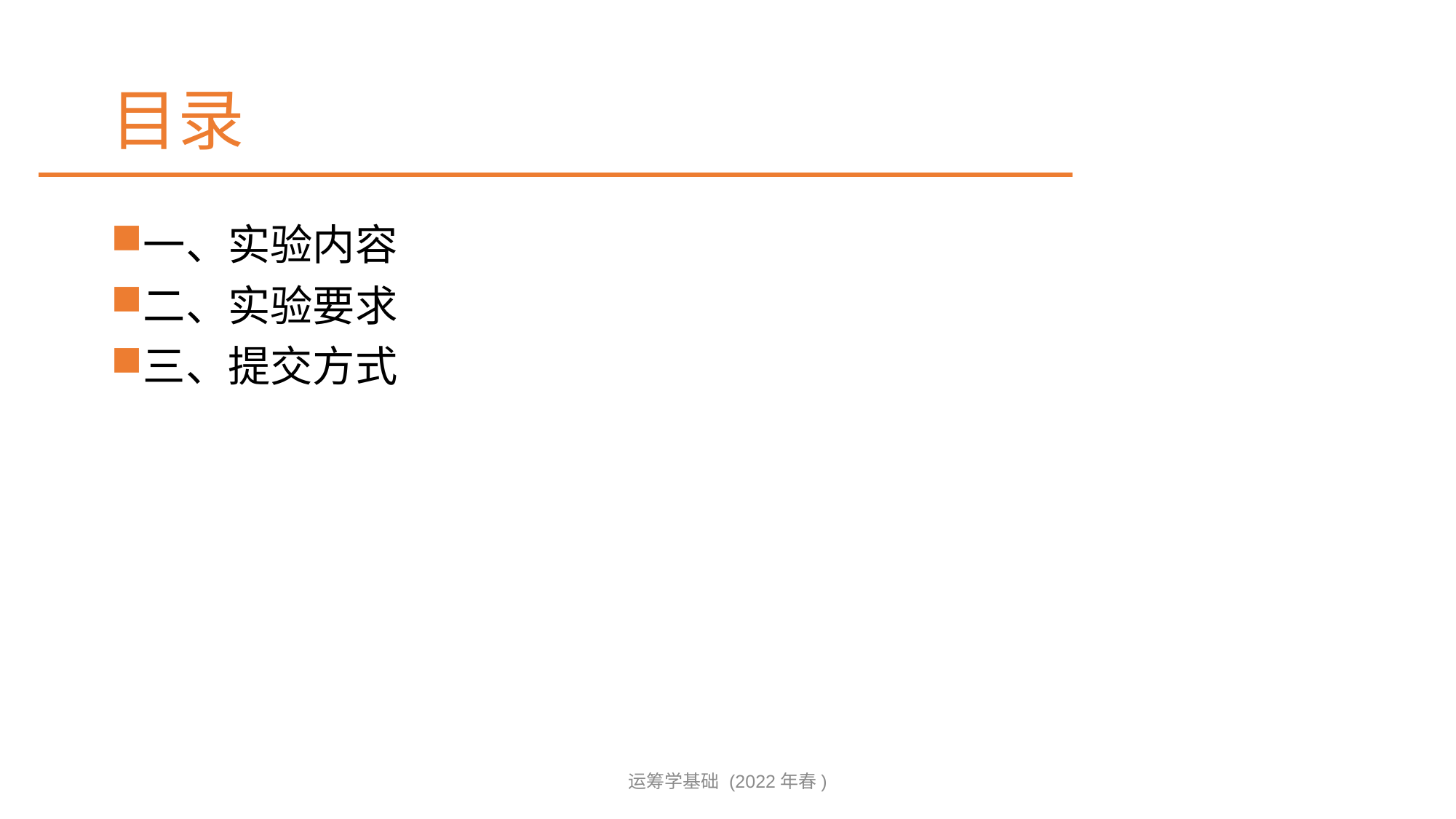

# 目录
一、实验内容
二、实验要求
三、提交方式

运筹学基础 (2022年春)
2